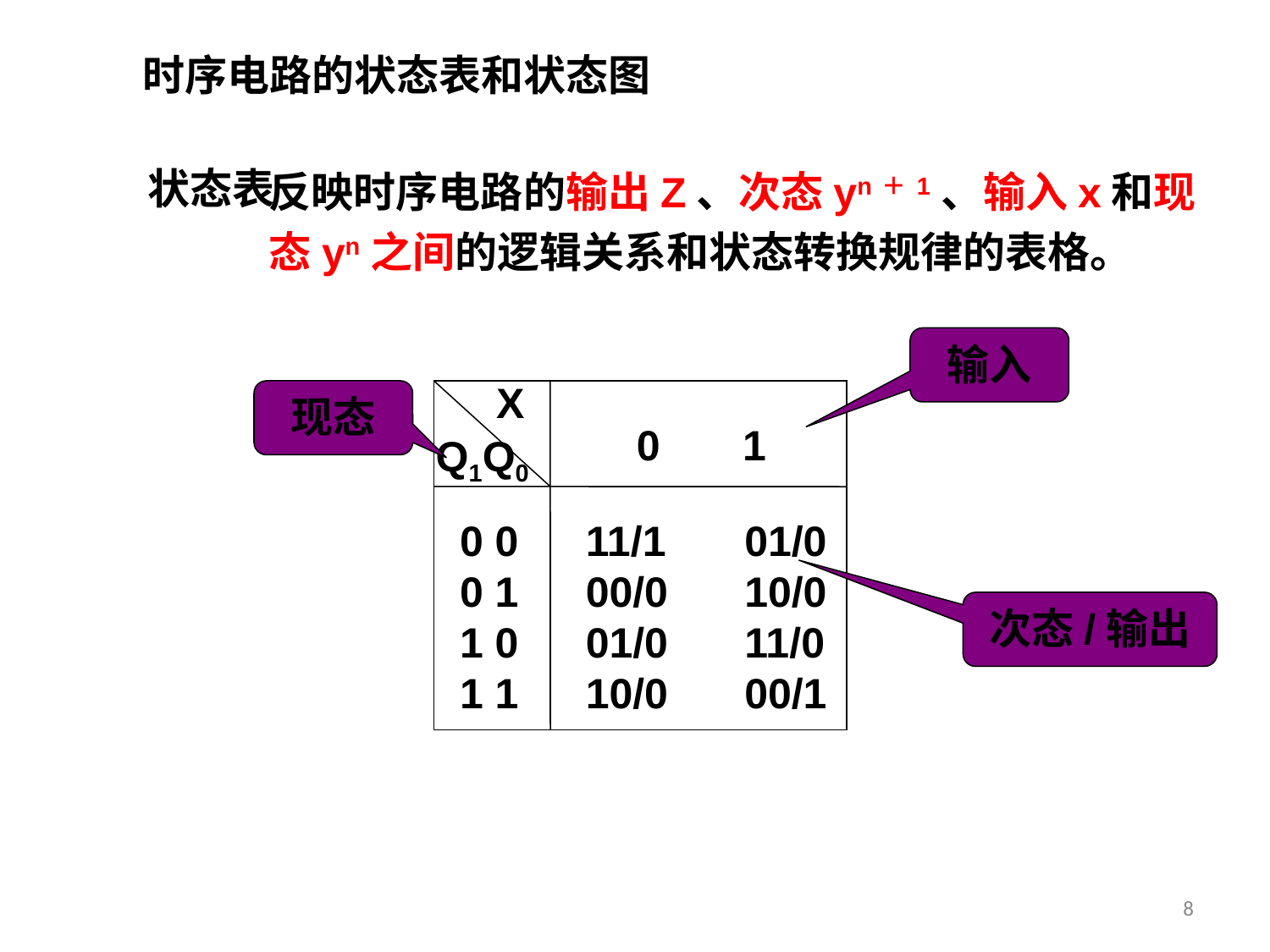

# 时序电路的状态表和状态图
状态表
反映时序电路的输出Z、次态yn＋1、输入x和现
态yn之间的逻辑关系和状态转换规律的表格。
输入
X

0       1
Q1Q0

0 0
0 1
1 0
1 1
11/1
00/0
01/0
10/0
01/0
10/0
11/0
00/1
现态
次态/输出
8